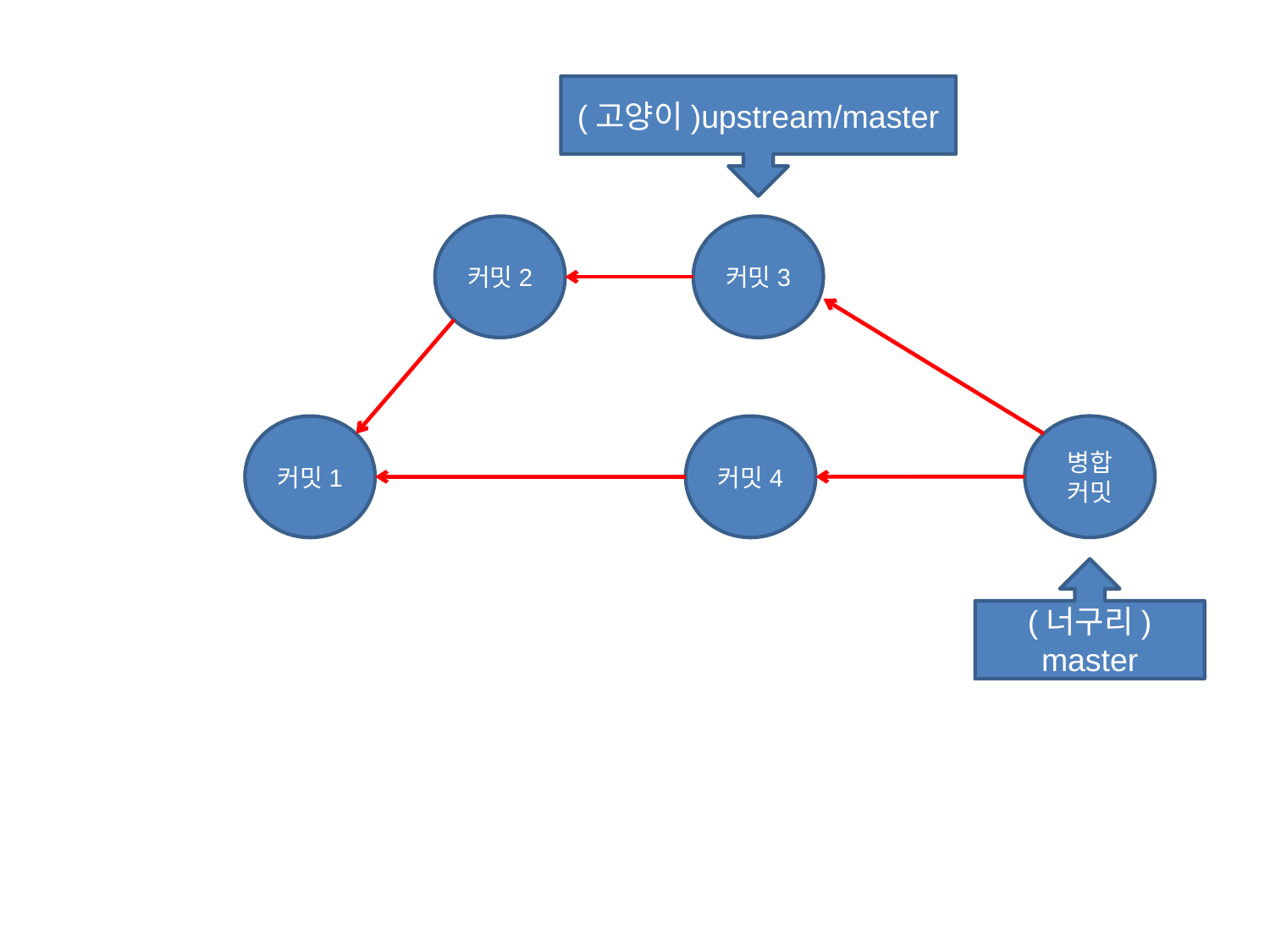

(고양이)upstream/master
커밋2
커밋3
병합커밋
커밋1
커밋4
(너구리)
master